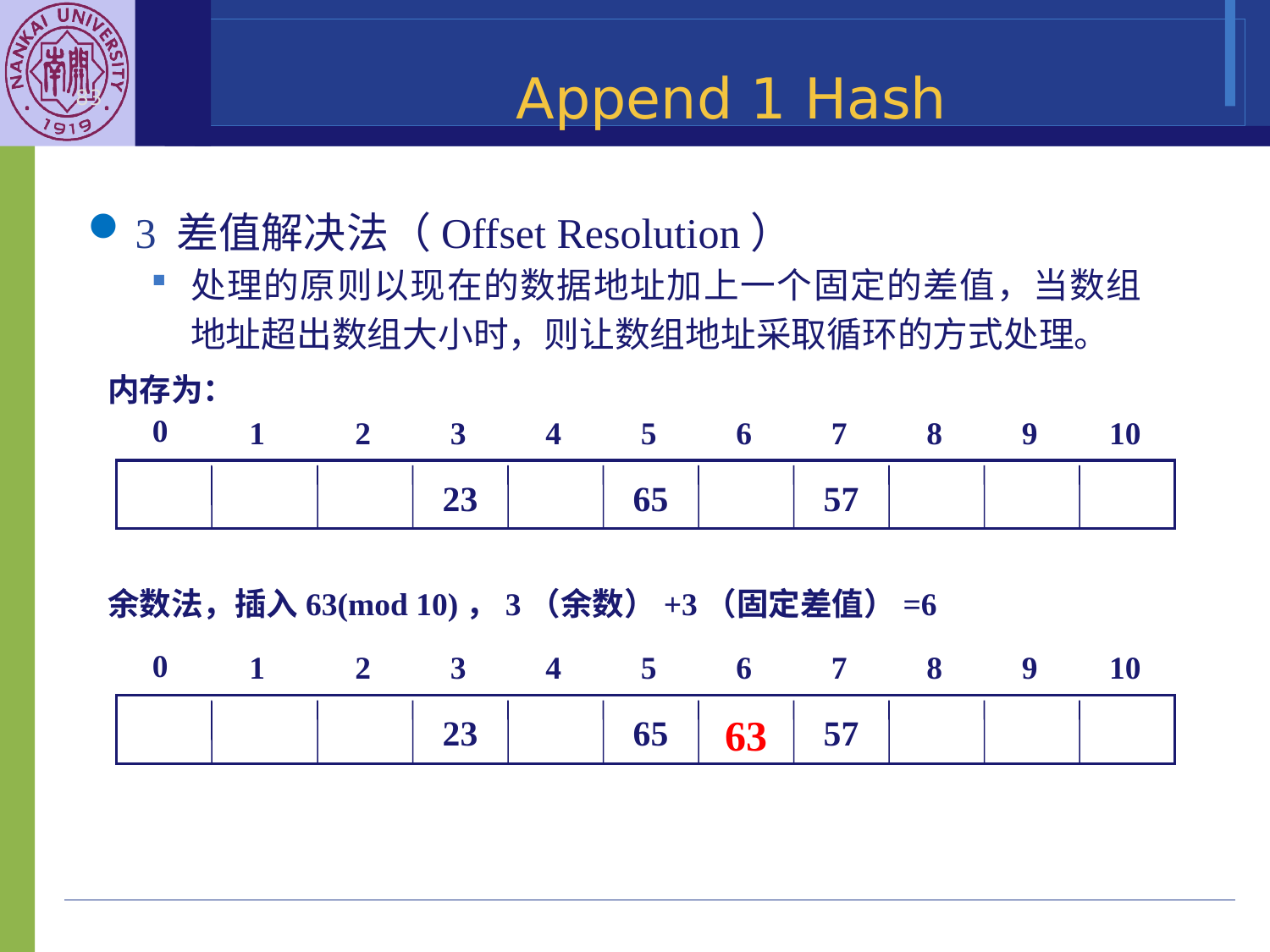

83
Append 1 Hash

3 差值解决法（Offset Resolution）
处理的原则以现在的数据地址加上一个固定的差值，当数组地址超出数组大小时，则让数组地址采取循环的方式处理。
内存为：
0
1
2
3
4
5
6
7
8
9
10

23

65

57

余数法，插入63(mod 10)，3（余数）+3（固定差值）=6
0
1
2
3
4
5
6
7
8
9
10

23

65

57
63